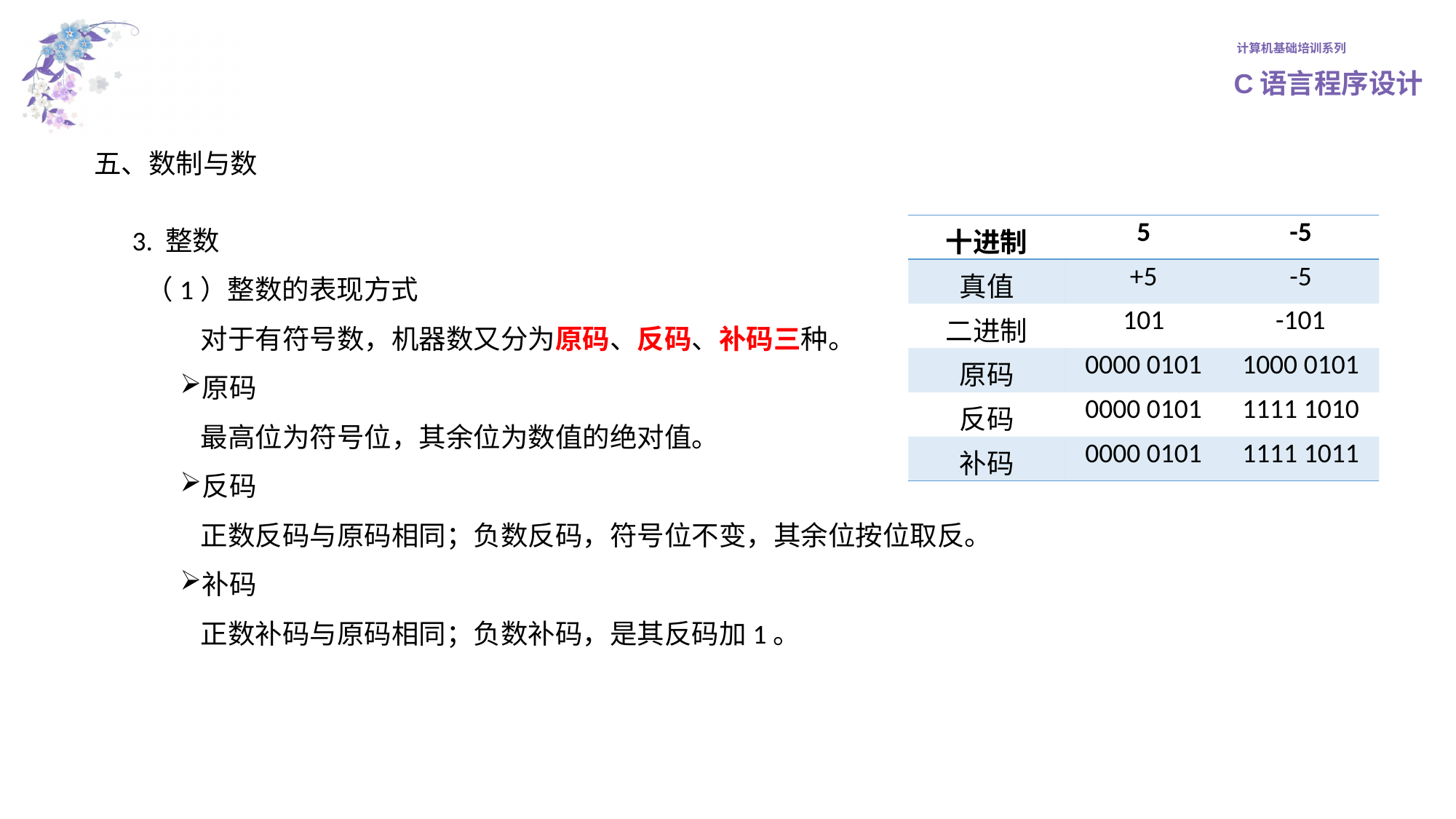

#
五、数制与数
3. 整数
| 十进制 | 5 | -5 |
| --- | --- | --- |
| 真值 | +5 | -5 |
| 二进制 | 101 | -101 |
| 原码 | 0000 0101 | 1000 0101 |
| 反码 | 0000 0101 | 1111 1010 |
| 补码 | 0000 0101 | 1111 1011 |
（1）整数的表现方式
对于有符号数，机器数又分为原码、反码、补码三种。
原码
最高位为符号位，其余位为数值的绝对值。
反码
正数反码与原码相同；负数反码，符号位不变，其余位按位取反。
补码
正数补码与原码相同；负数补码，是其反码加1。